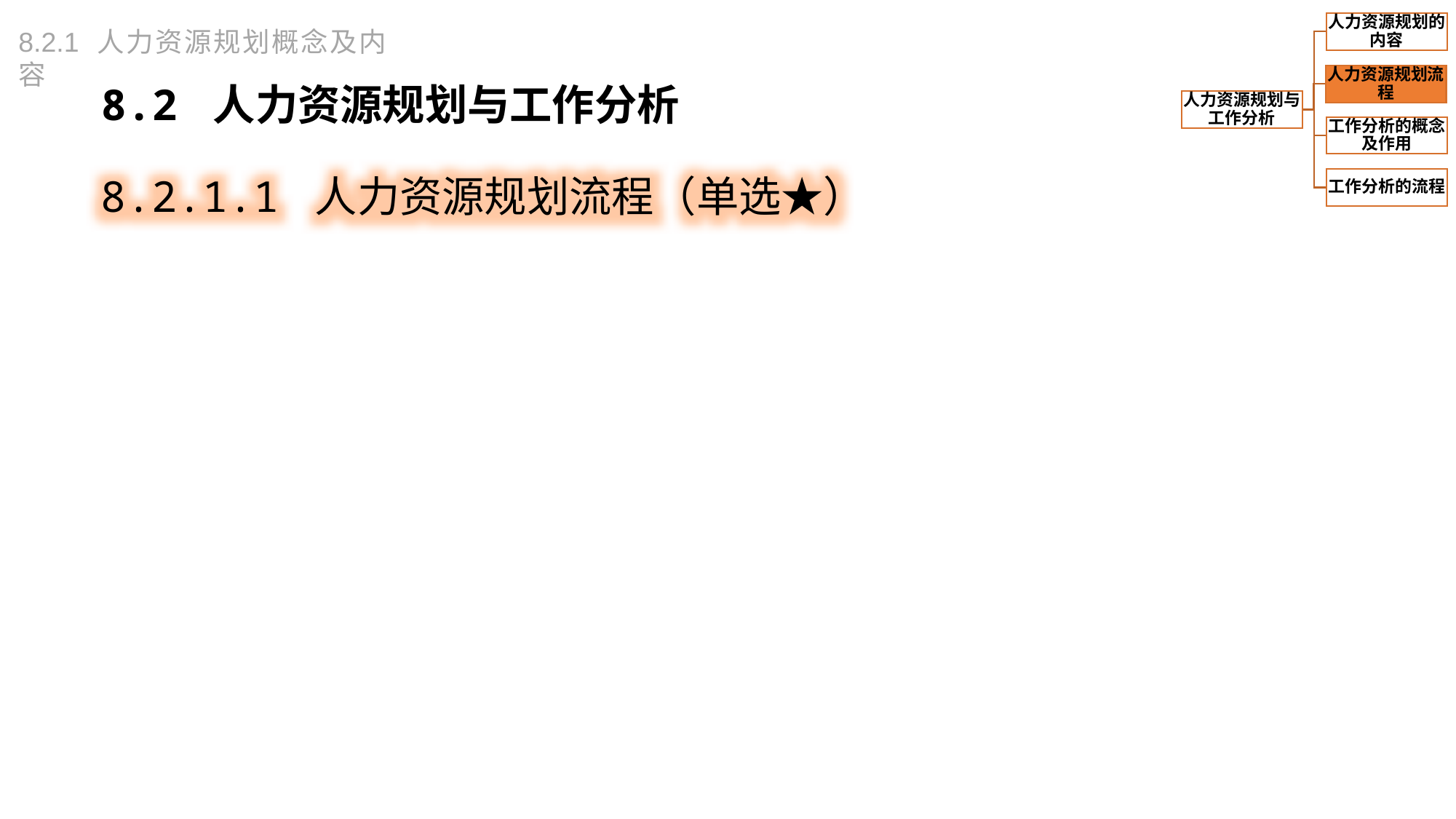

人力资源规划与工作分析
人力资源规划的内容
人力资源规划流程
工作分析的概念及作用
工作分析的流程
8.2.1 人力资源规划概念及内容
8.2 人力资源规划与工作分析
8.2.1.1 人力资源规划流程（单选★）